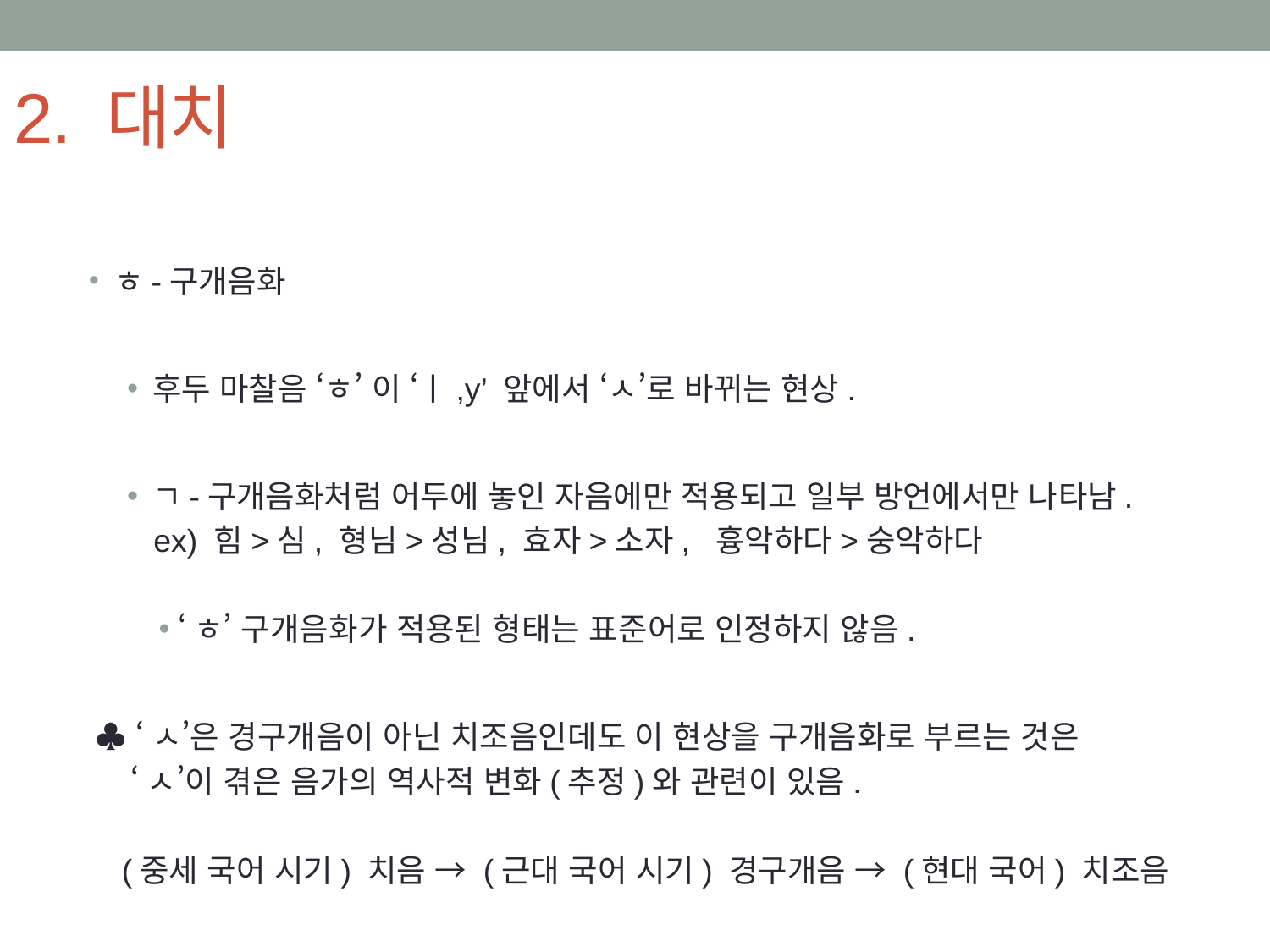

# 2. 대치

ㅎ-구개음화

후두 마찰음 ‘ㅎ’ 이 ‘ㅣ,y’ 앞에서 ‘ㅅ’로 바뀌는 현상.

ㄱ-구개음화처럼 어두에 놓인 자음에만 적용되고 일부 방언에서만 나타남.
   ex) 힘>심, 형님>성님, 효자>소자,  흉악하다>숭악하다

‘ㅎ’ 구개음화가 적용된 형태는 표준어로 인정하지 않음.

♣ ‘ㅅ’은 경구개음이 아닌 치조음인데도 이 현상을 구개음화로 부르는 것은
    ‘ㅅ’이 겪은 음가의 역사적 변화(추정)와 관련이 있음.

   (중세 국어 시기) 치음 → (근대 국어 시기) 경구개음 → (현대 국어) 치조음